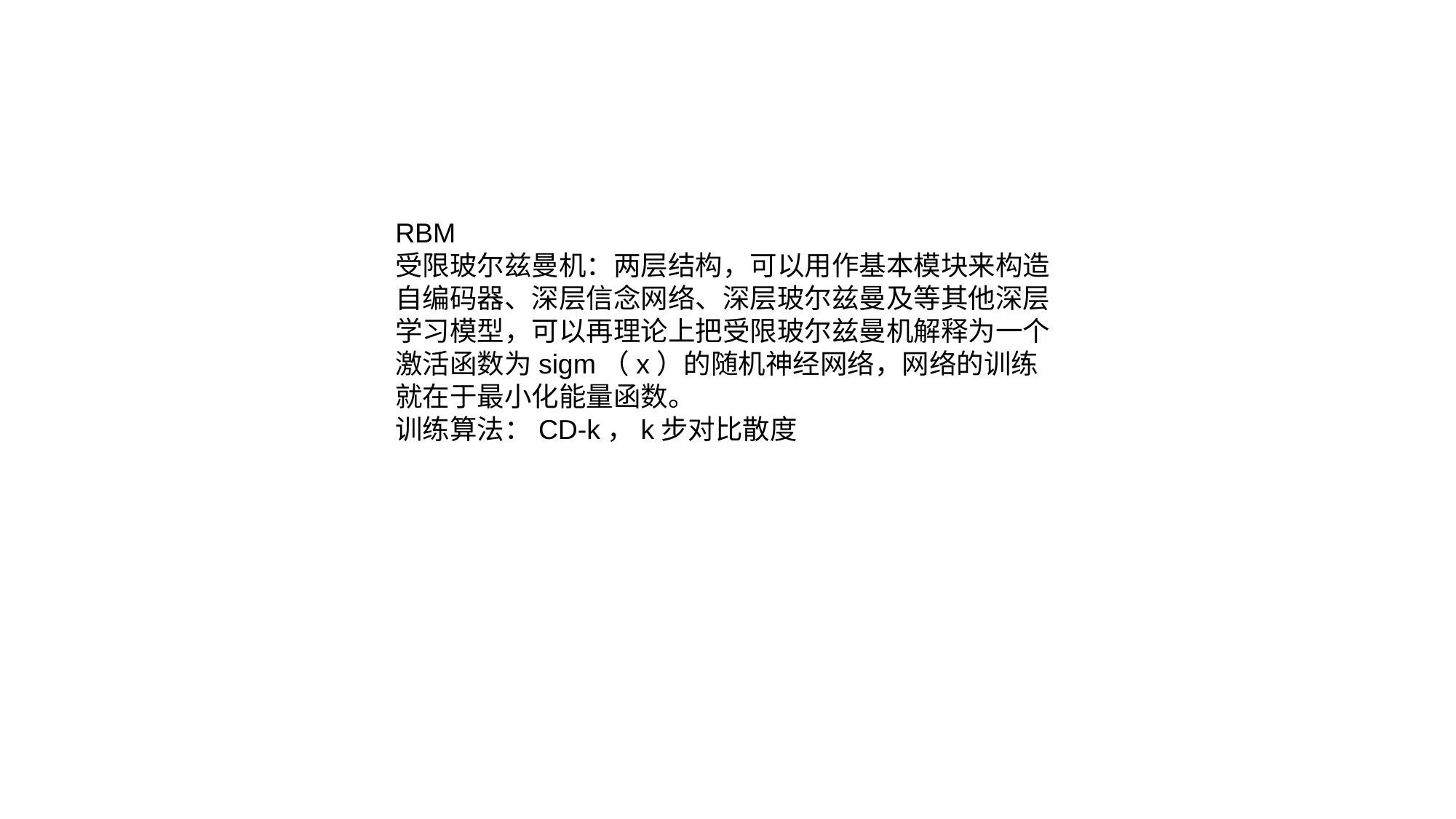

RBM
受限玻尔兹曼机：两层结构，可以用作基本模块来构造自编码器、深层信念网络、深层玻尔兹曼及等其他深层学习模型，可以再理论上把受限玻尔兹曼机解释为一个激活函数为sigm（x）的随机神经网络，网络的训练就在于最小化能量函数。
训练算法：CD-k，k步对比散度